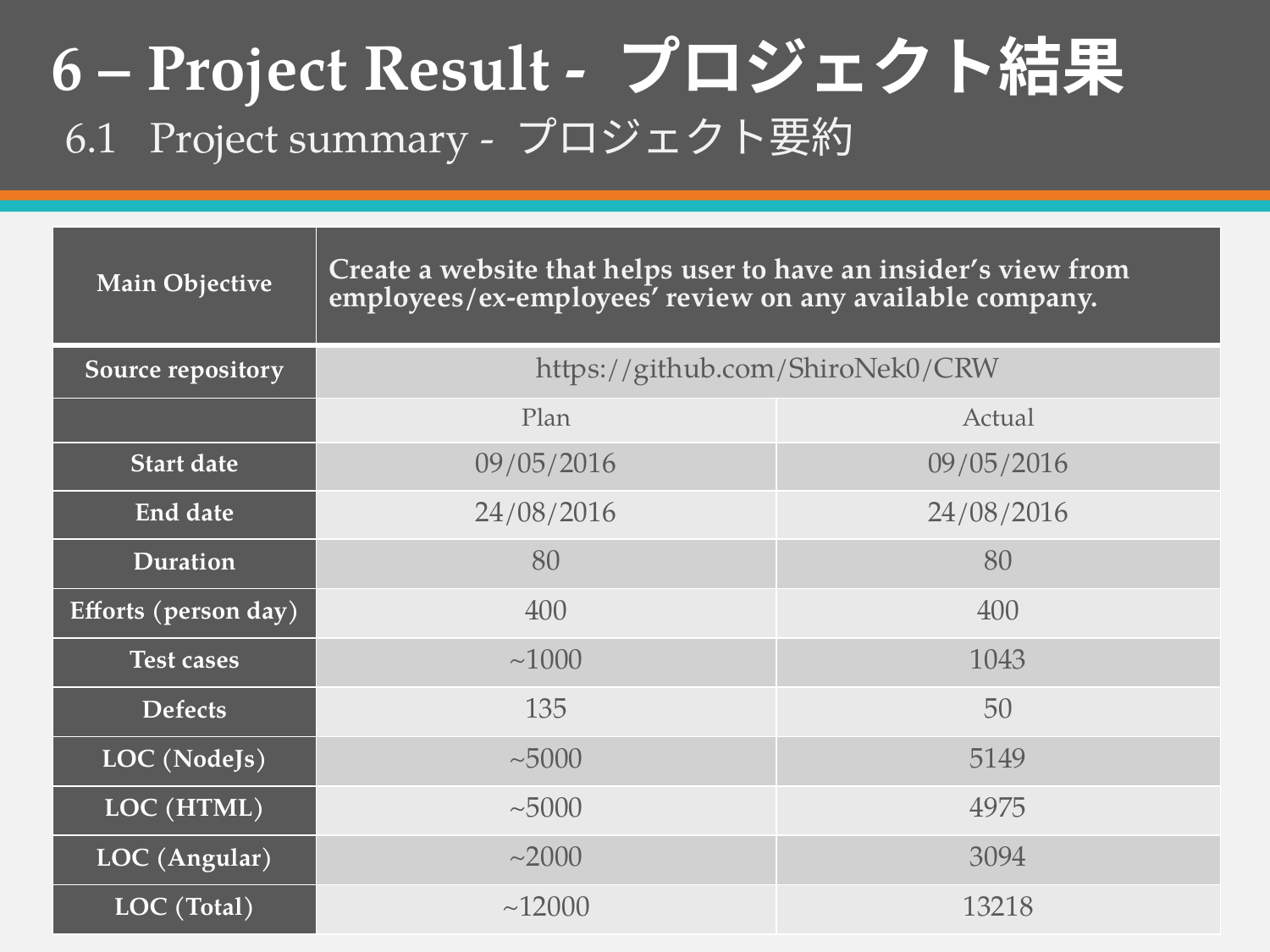

6 – Project Result - プロジェクト結果
6.1   Project summary - プロジェクト要約
| Main Objective | Create a website that helps user to have an insider’s view from employees/ex-employees’ review on any available company. |  |
| --- | --- | --- |
| Source repository | https://github.com/ShiroNek0/CRW |  |
|  | Plan | Actual |
| Start date | 09/05/2016 | 09/05/2016 |
| End date | 24/08/2016 | 24/08/2016 |
| Duration | 80 | 80 |
| Efforts (person day) | 400 | 400 |
| Test cases | ~1000 | 1043 |
| Defects | 135 | 50 |
| LOC (NodeJs) | ~5000 | 5149 |
| LOC (HTML) | ~5000 | 4975 |
| LOC (Angular) | ~2000 | 3094 |
| LOC (Total) | ~12000 | 13218 |